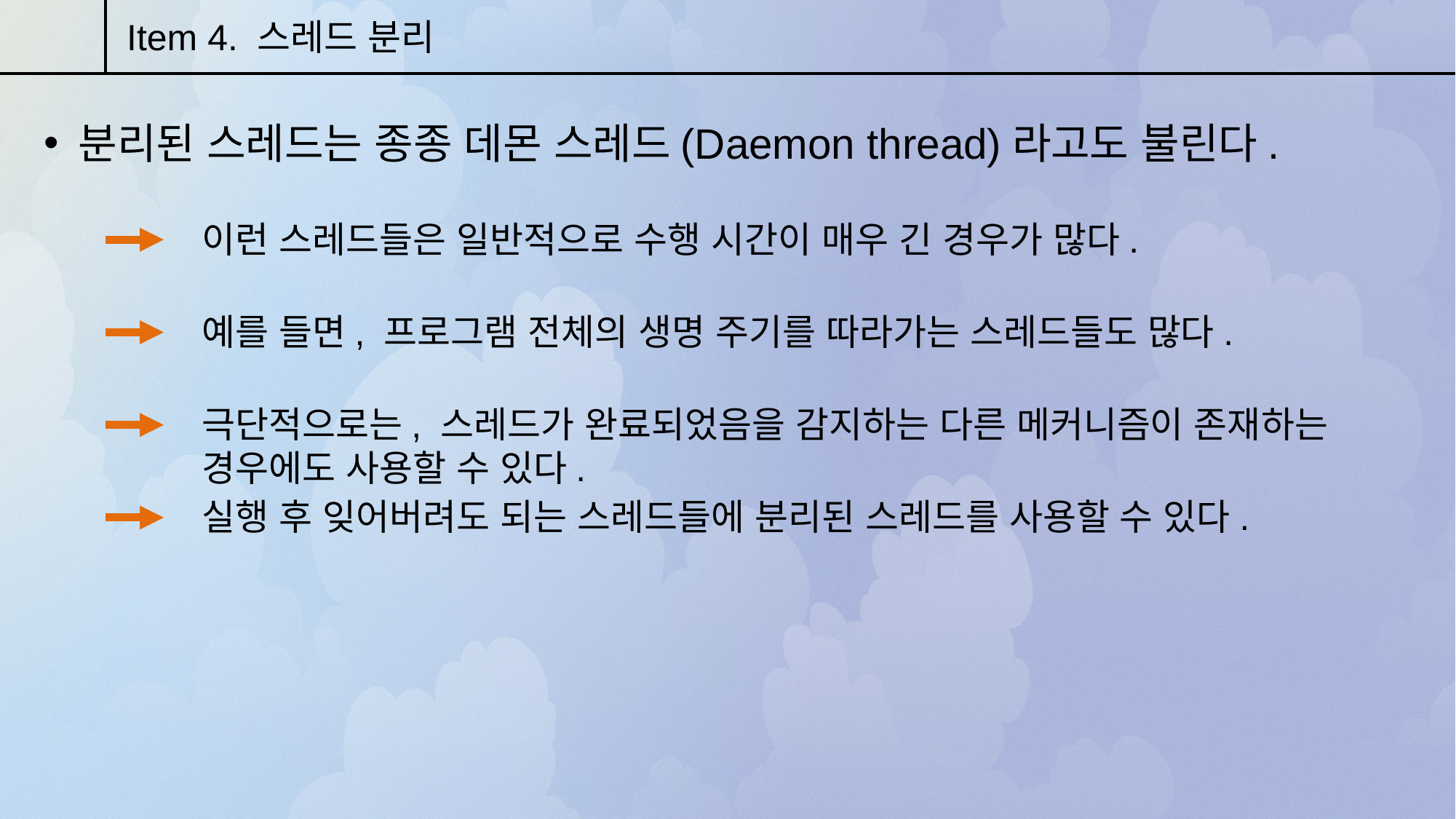

Item 4. 스레드 분리
분리된 스레드는 종종 데몬 스레드(Daemon thread)라고도 불린다.
이런 스레드들은 일반적으로 수행 시간이 매우 긴 경우가 많다.
예를 들면, 프로그램 전체의 생명 주기를 따라가는 스레드들도 많다.
극단적으로는, 스레드가 완료되었음을 감지하는 다른 메커니즘이 존재하는 경우에도 사용할 수 있다.
실행 후 잊어버려도 되는 스레드들에 분리된 스레드를 사용할 수 있다.